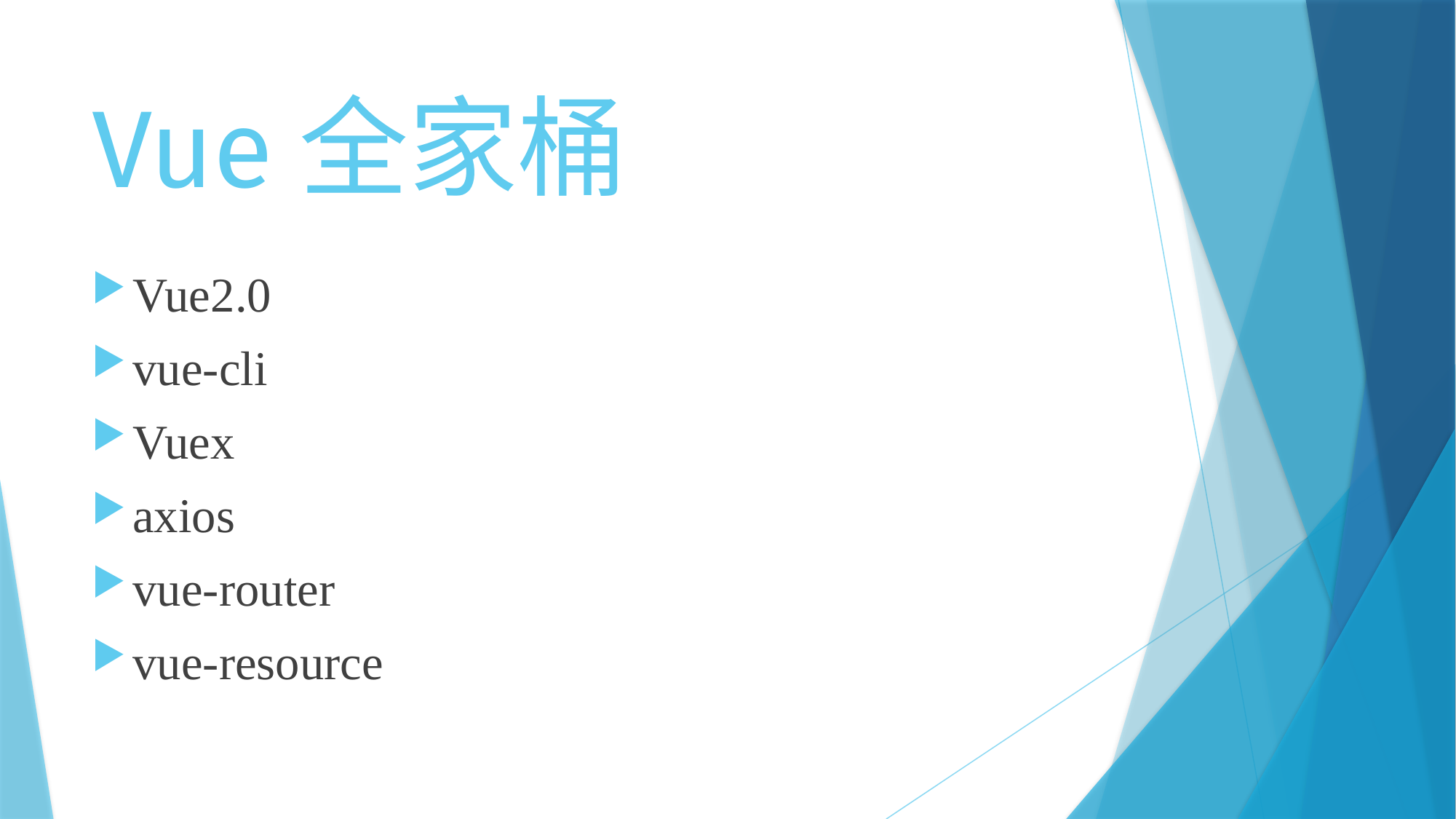

# Vue全家桶
Vue2.0
vue-cli
Vuex
axios
vue-router
vue-resource